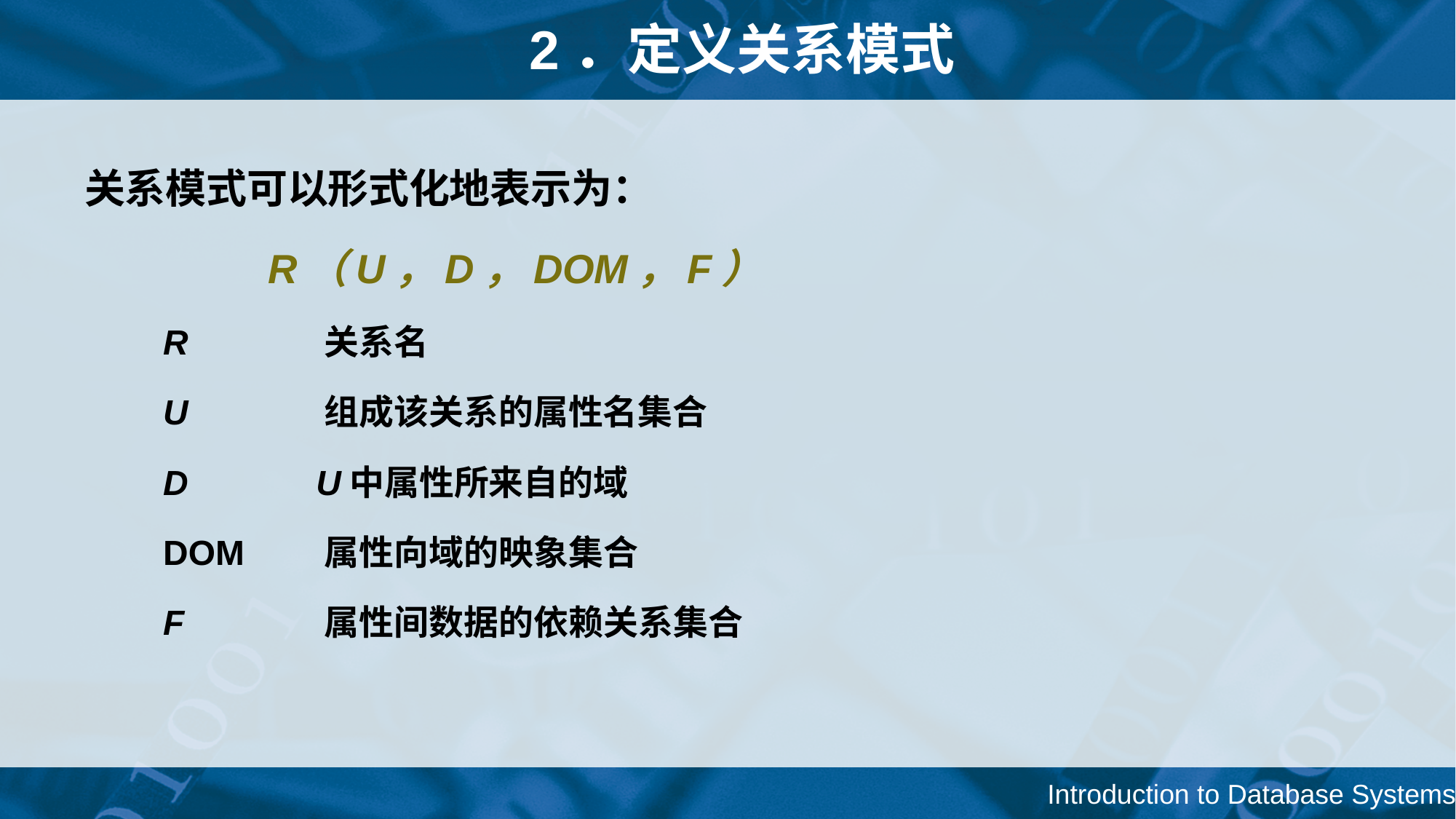

# 2．定义关系模式
关系模式可以形式化地表示为：
    	R（U，D，DOM，F）
		R       	     关系名
		U       	     组成该关系的属性名集合
		D       	     U中属性所来自的域
		DOM  	     属性向域的映象集合
		F        	     属性间数据的依赖关系集合